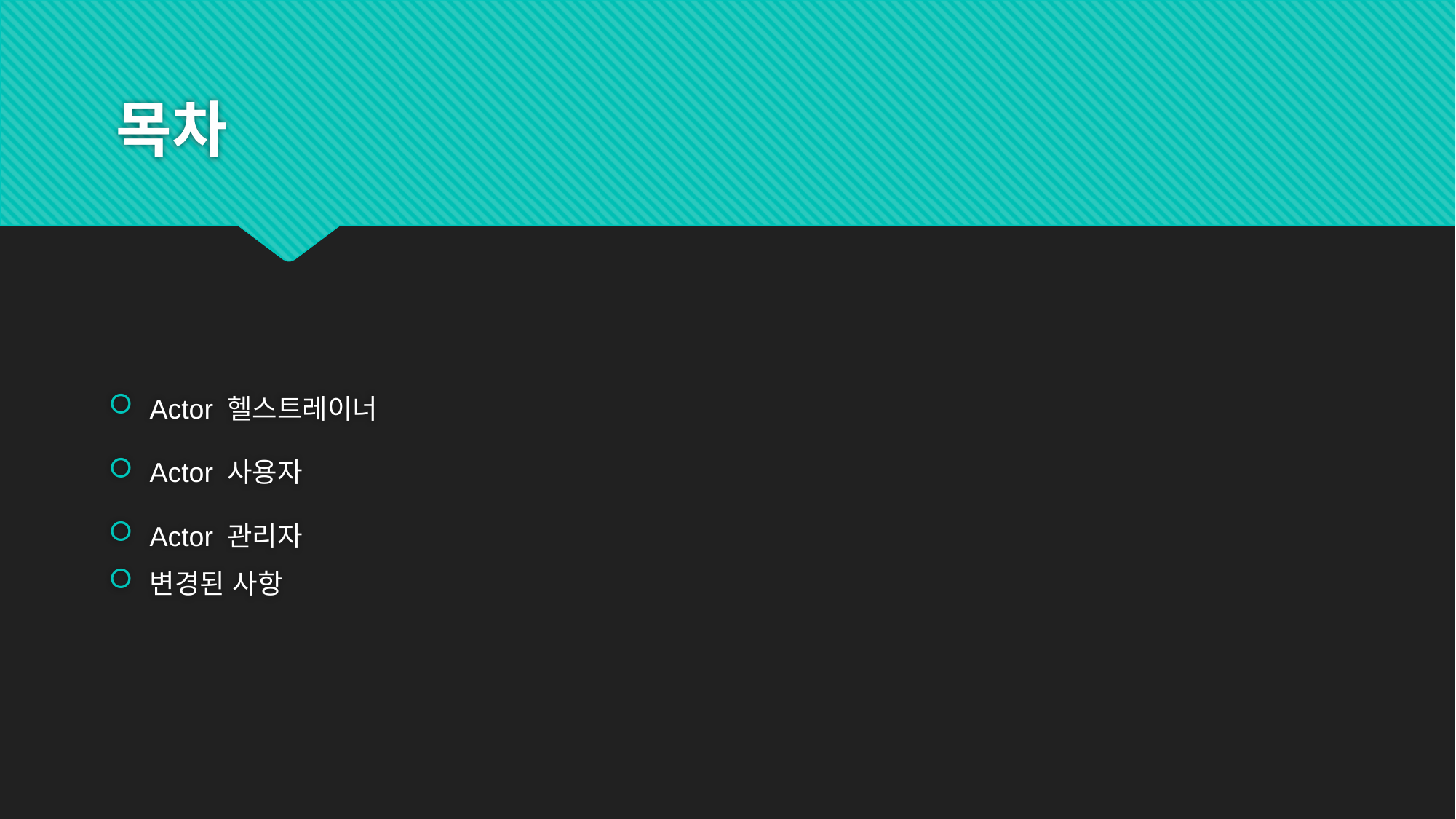

# 목차
Actor 헬스트레이너
Actor 사용자
Actor 관리자
변경된 사항